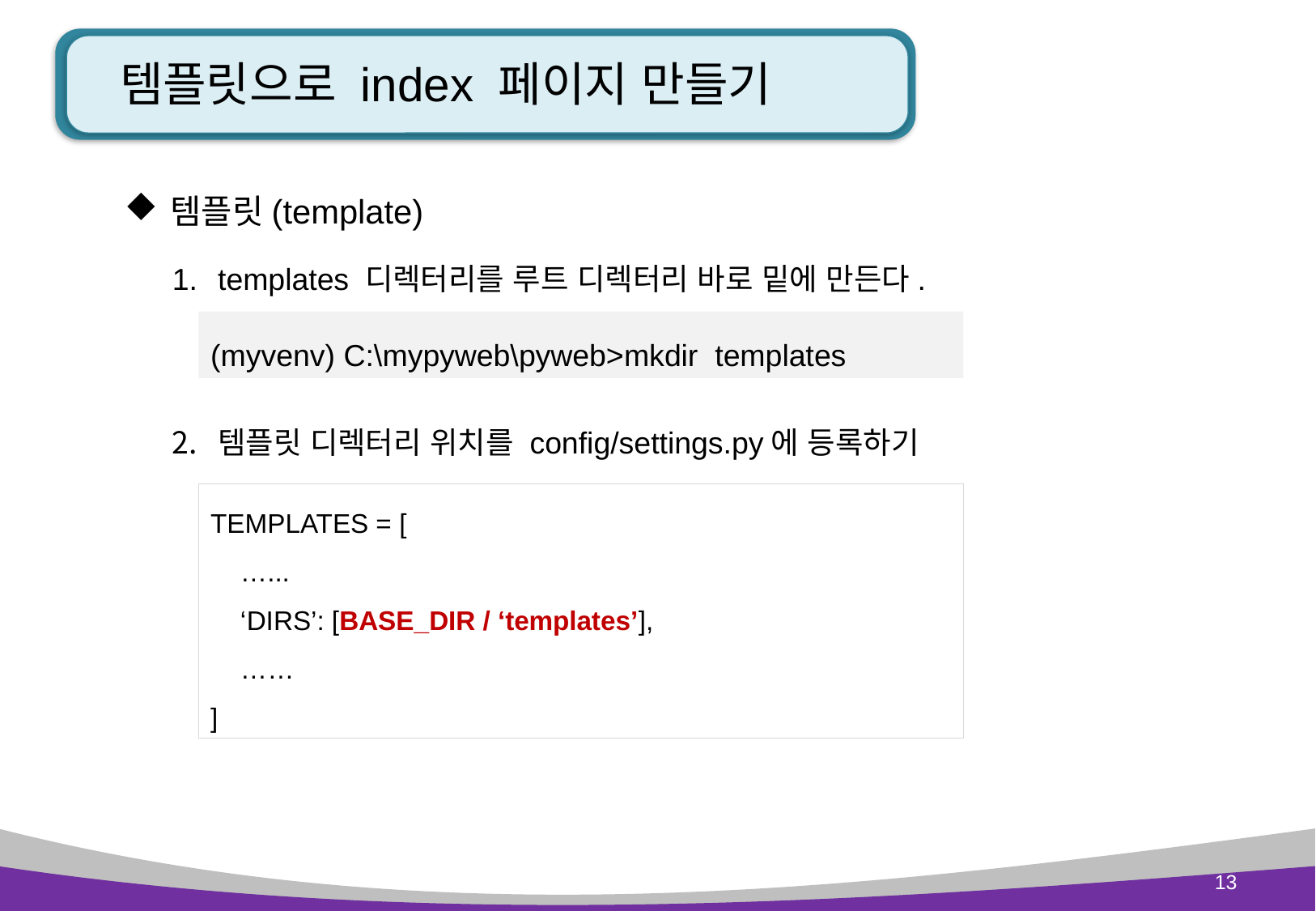

# 템플릿으로 index 페이지 만들기
템플릿(template)
templates 디렉터리를 루트 디렉터리 바로 밑에 만든다.

템플릿 디렉터리 위치를 config/settings.py에 등록하기

(myvenv) C:\mypyweb\pyweb>mkdir  templates
TEMPLATES = [
    …...
    ‘DIRS’: [BASE_DIR / ‘templates’],
    ……
]
13